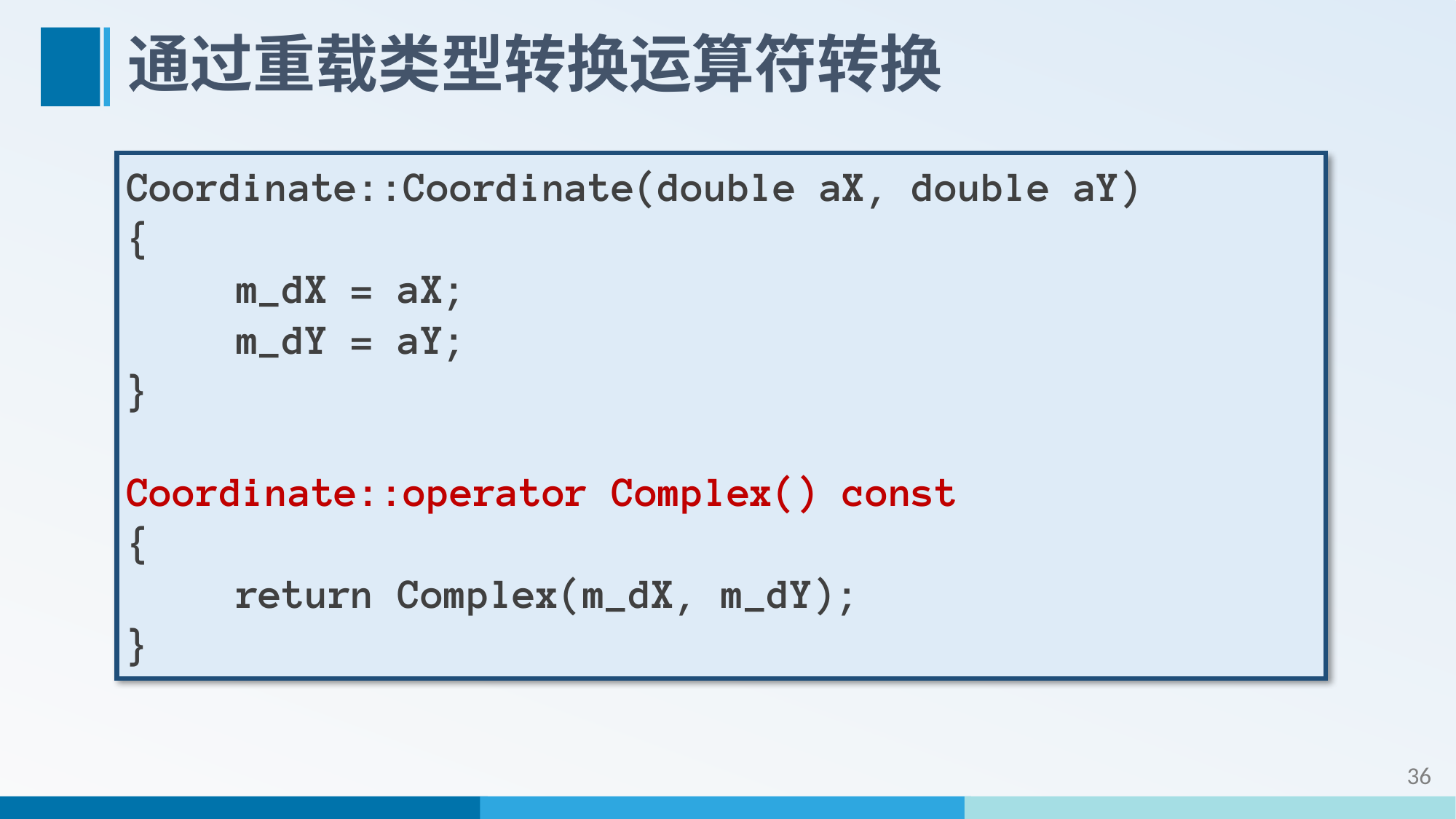

# 通过重载类型转换运算符转换
Coordinate::Coordinate(double aX, double aY)
{
	m_dX = aX;
	m_dY = aY;
}

Coordinate::operator Complex() const
{
	return Complex(m_dX, m_dY);
}